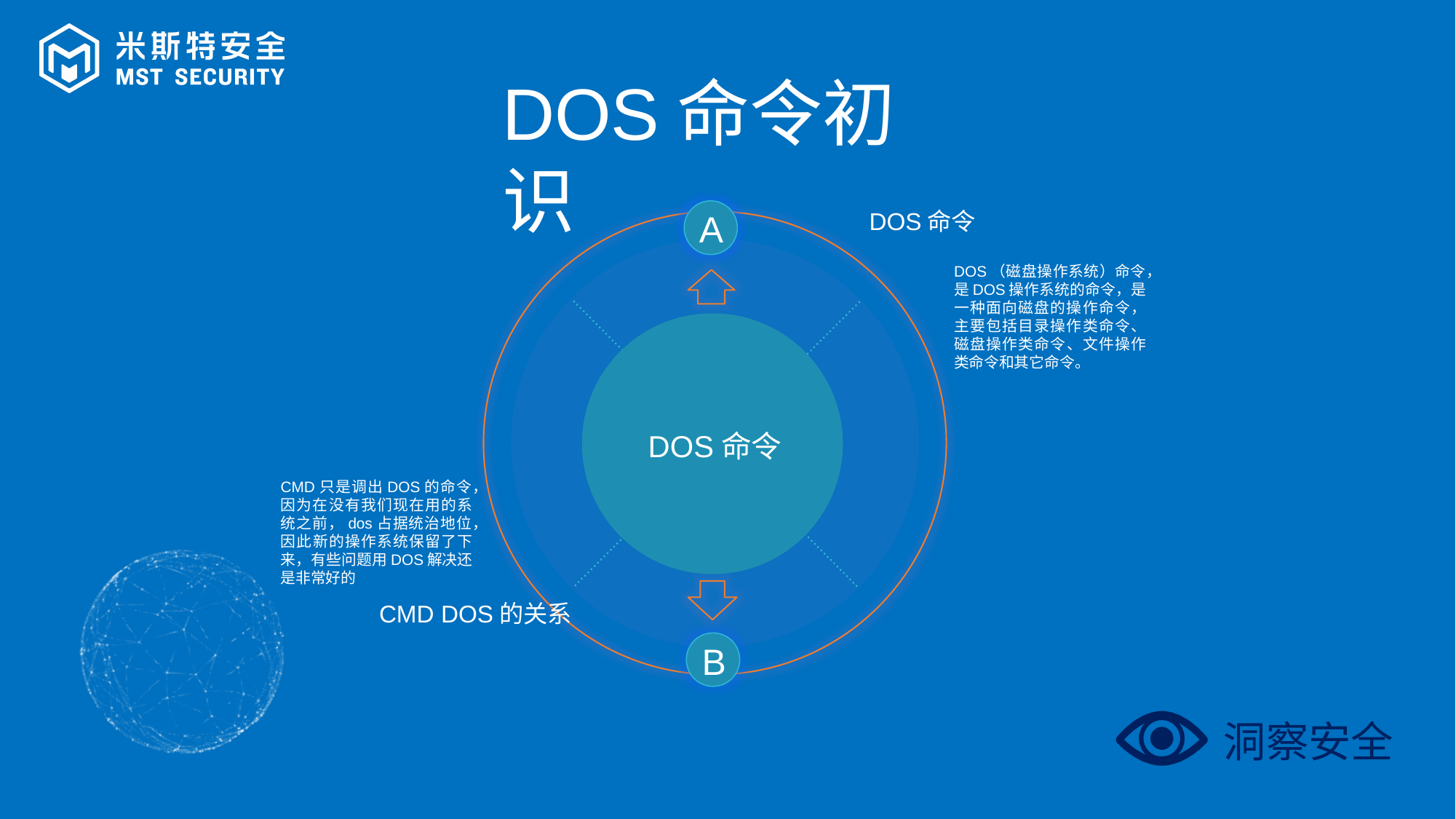

DOS命令初识

A
DOS命令

DOS（磁盘操作系统）命令，是DOS操作系统的命令，是一种面向磁盘的操作命令，主要包括目录操作类命令、磁盘操作类命令、文件操作类命令和其它命令。

DOS命令
CMD只是调出DOS的命令，因为在没有我们现在用的系统之前，dos占据统治地位，因此新的操作系统保留了下来，有些问题用DOS解决还是非常好的

CMD DOS的关系

B